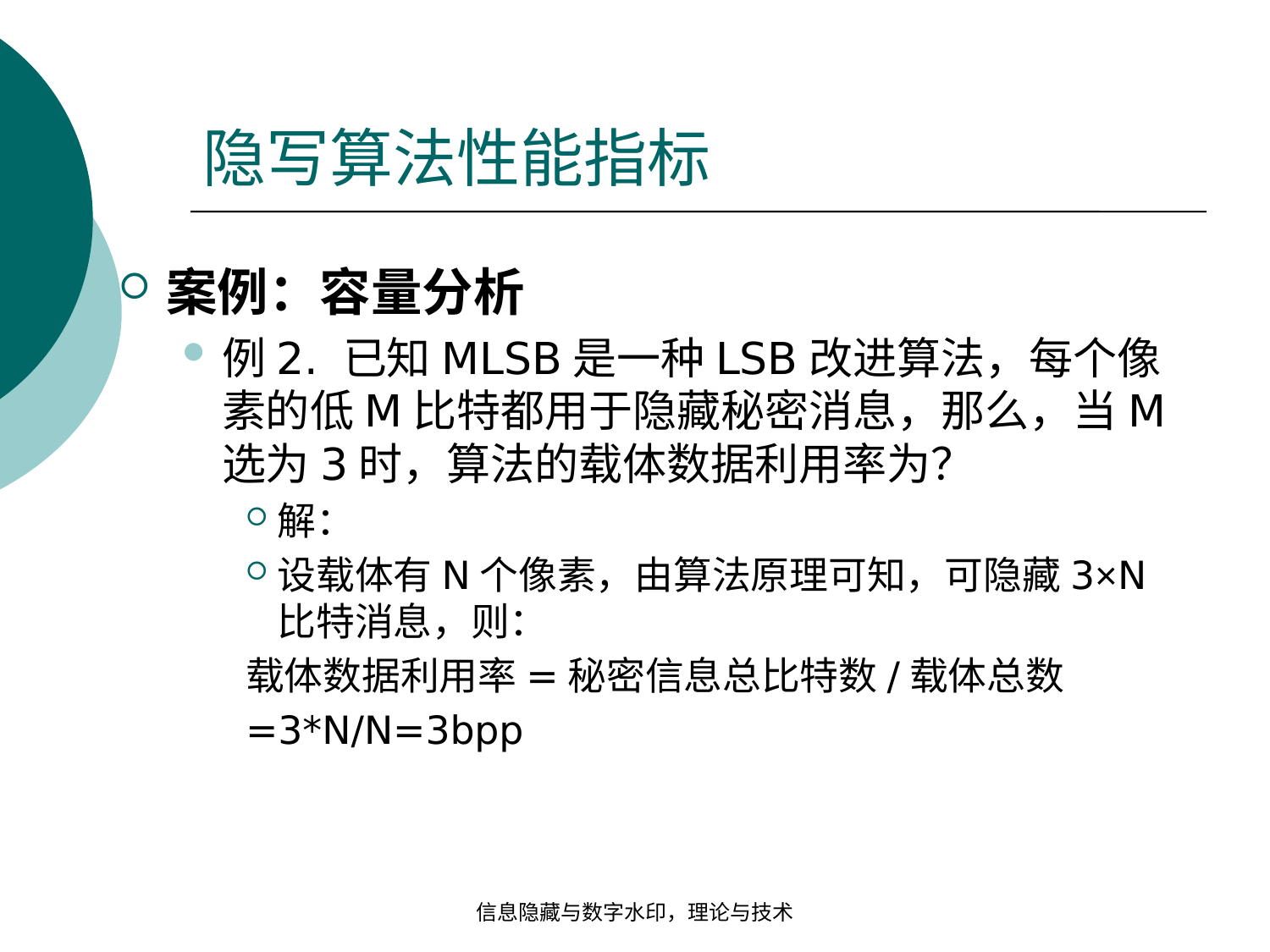

# 隐写算法性能指标
案例：容量分析
例2. 已知MLSB是一种LSB改进算法，每个像素的低M比特都用于隐藏秘密消息，那么，当M选为3时，算法的载体数据利用率为？
解：
设载体有N个像素，由算法原理可知，可隐藏3×N比特消息，则：
载体数据利用率=秘密信息总比特数/载体总数
=3*N/N=3bpp

信息隐藏与数字水印，理论与技术
18